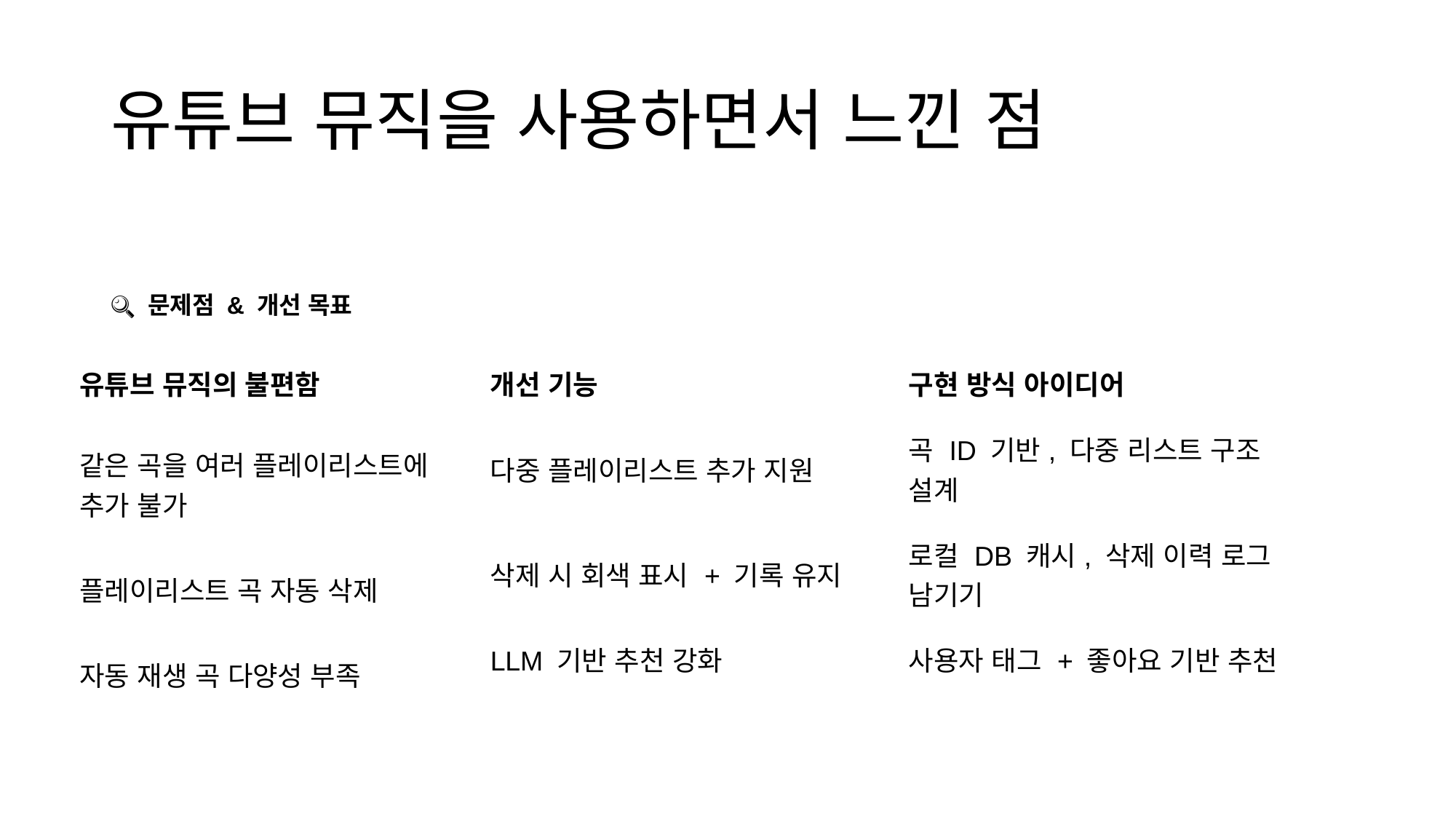

# 유튜브 뮤직을 사용하면서 느낀 점
🔍 문제점 & 개선 목표

| 유튜브 뮤직의 불편함 | 개선 기능 | 구현 방식 아이디어 |
| --- | --- | --- |
| 같은 곡을 여러 플레이리스트에 추가 불가 | 다중 플레이리스트 추가 지원 | 곡 ID 기반, 다중 리스트 구조 설계 |
| 플레이리스트 곡 자동 삭제 | 삭제 시 회색 표시 + 기록 유지 | 로컬 DB 캐시, 삭제 이력 로그 남기기 |
| 자동 재생 곡 다양성 부족 | LLM 기반 추천 강화 | 사용자 태그 + 좋아요 기반 추천 |